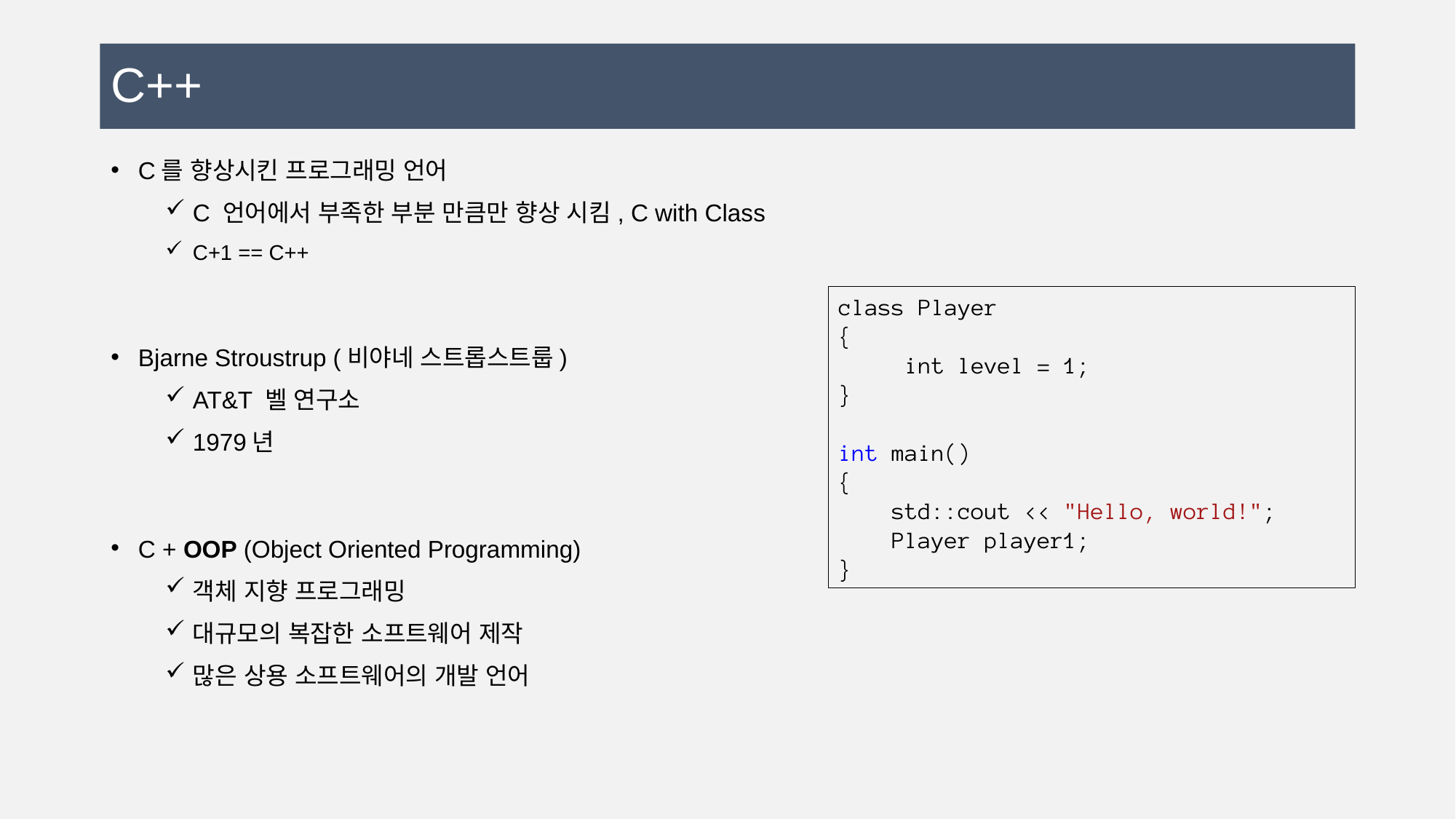

# C++
C를 향상시킨 프로그래밍 언어
C 언어에서 부족한 부분 만큼만 향상 시킴, C with Class
C+1 == C++

Bjarne Stroustrup (비야네 스트롭스트룹)
AT&T 벨 연구소
1979년

C + OOP (Object Oriented Programming)
객체 지향 프로그래밍
대규모의 복잡한 소프트웨어 제작
많은 상용 소프트웨어의 개발 언어
class Player
{
     int level = 1;
}

int main()
{
    std::cout << "Hello, world!";
    Player player1;
}